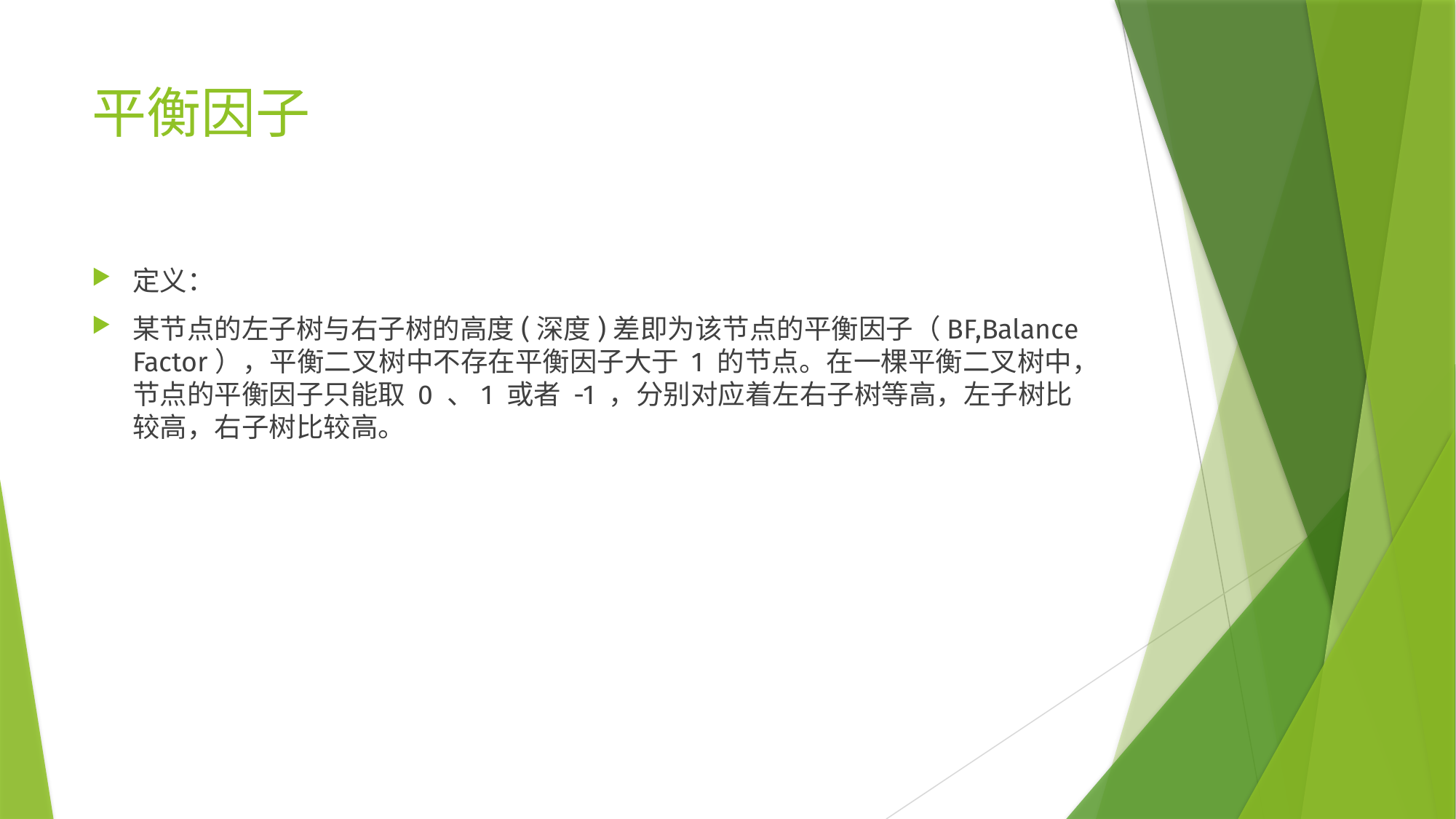

# 平衡因子
定义：
某节点的左子树与右子树的高度(深度)差即为该节点的平衡因子（BF,Balance Factor），平衡二叉树中不存在平衡因子大于 1 的节点。在一棵平衡二叉树中，节点的平衡因子只能取 0 、1 或者 -1 ，分别对应着左右子树等高，左子树比较高，右子树比较高。